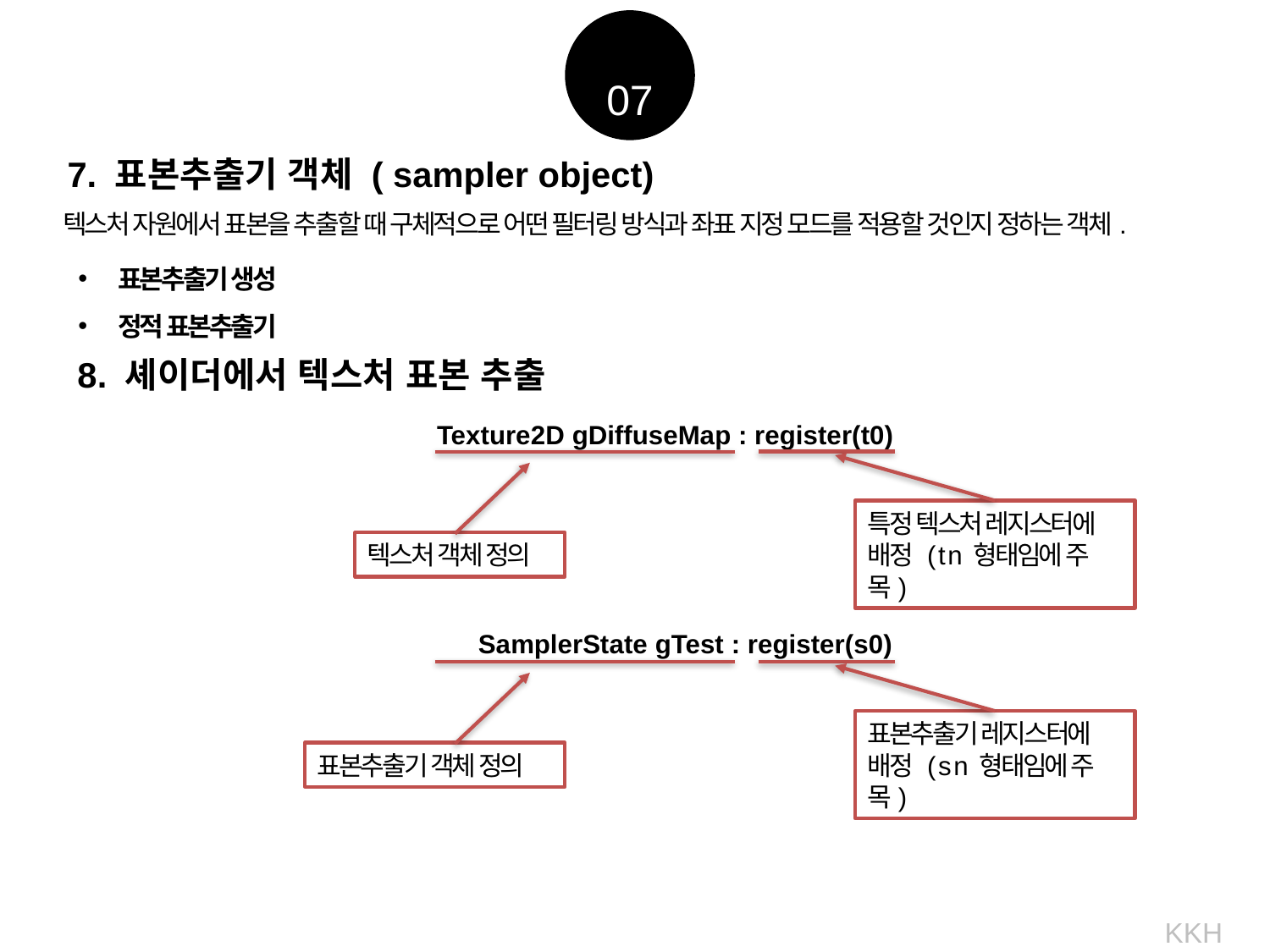

07
7. 표본추출기 객체 ( sampler object)
텍스처 자원에서 표본을 추출할 때 구체적으로 어떤 필터링 방식과 좌표 지정 모드를 적용할 것인지 정하는 객체.
표본추출기 생성
정적 표본추출기
8. 셰이더에서 텍스처 표본 추출
Texture2D gDiffuseMap : register(t0)
특정 텍스처 레지스터에 배정 ( t n 형태임에 주목)
텍스처 객체 정의
SamplerState gTest : register(s0)
표본추출기 레지스터에 배정 ( s n 형태임에 주목)
표본추출기 객체 정의
KKH